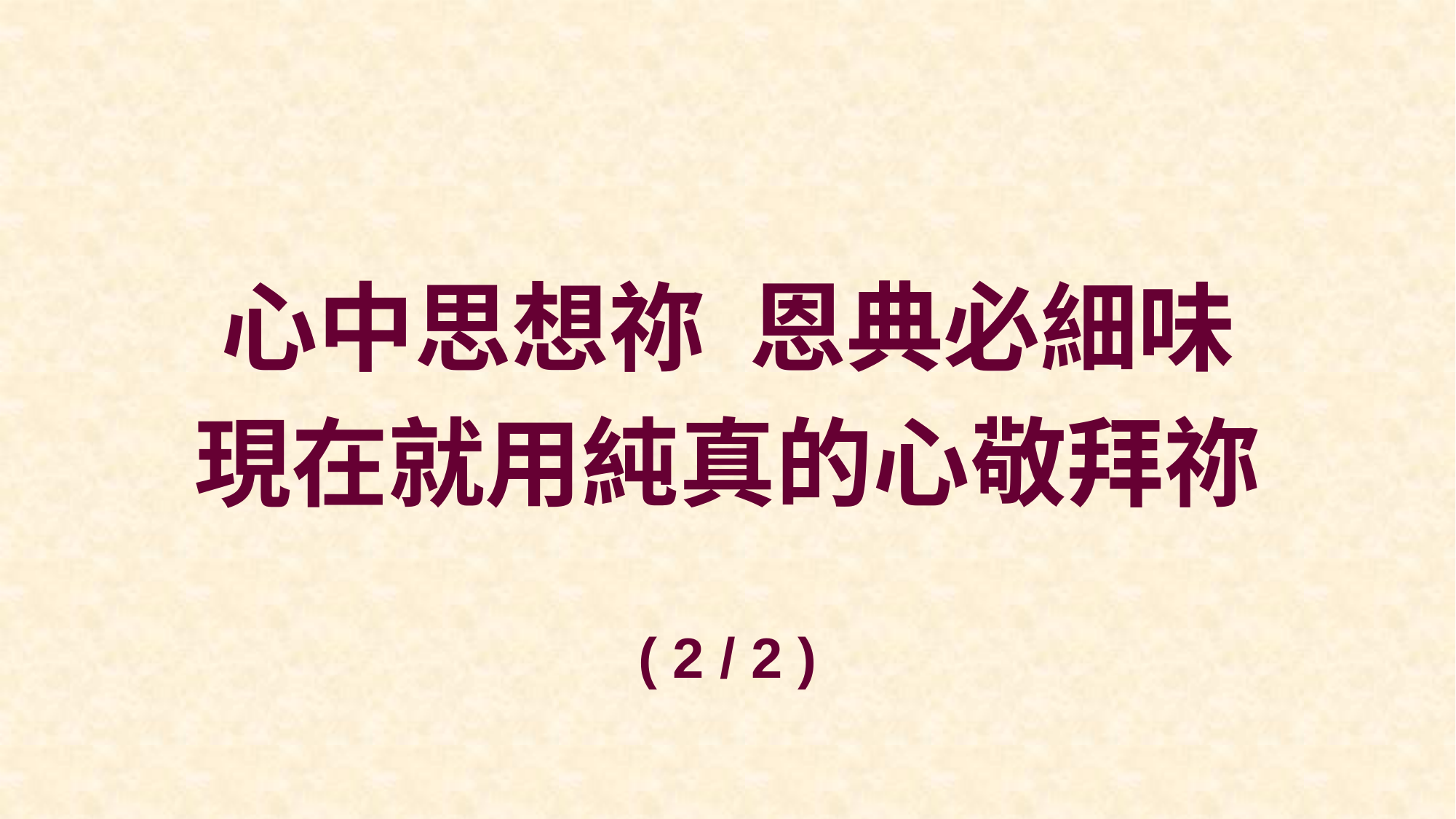

心中思想祢  恩典必細味
現在就用純真的心敬拜祢
( 2 / 2 )